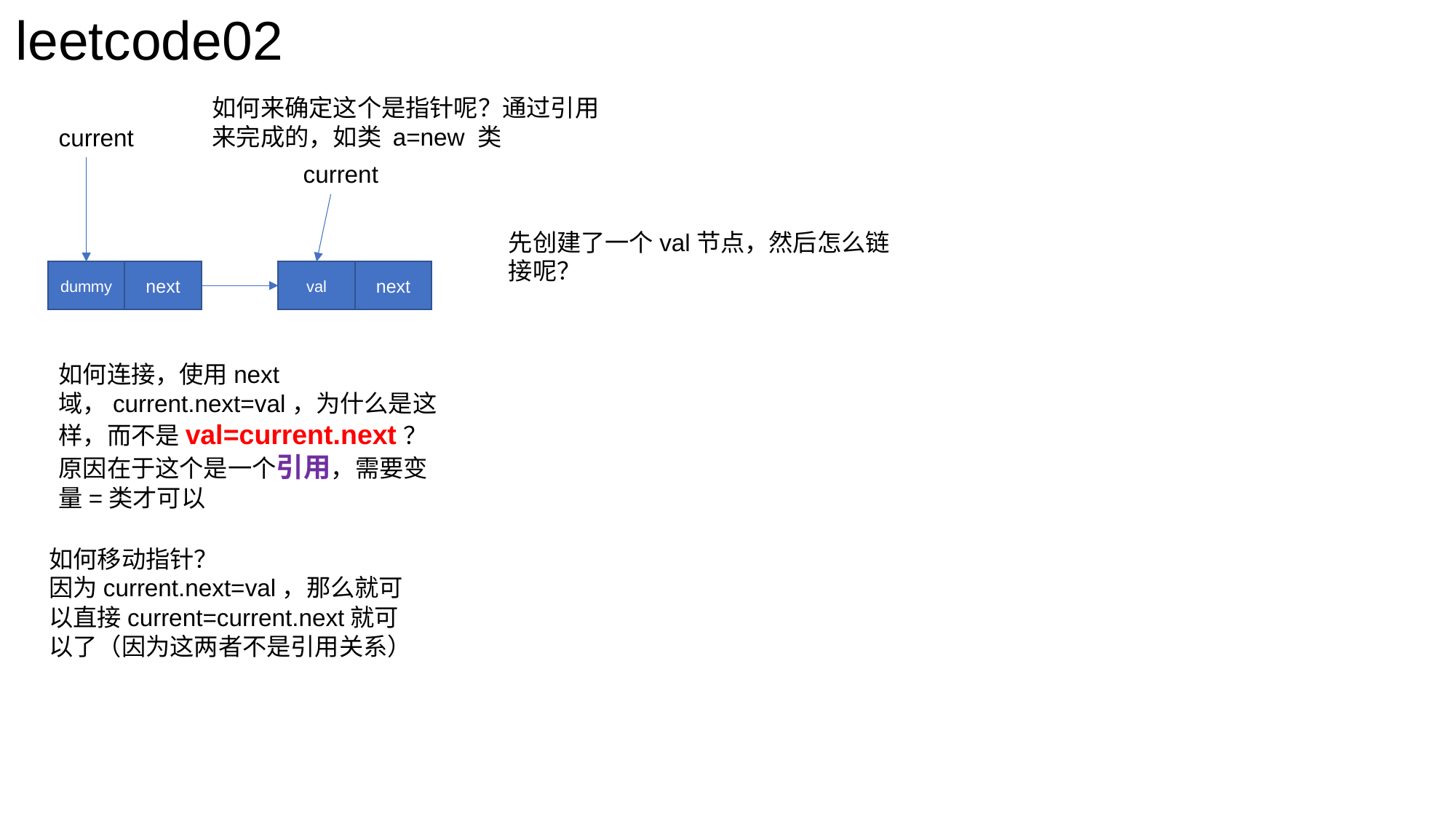

leetcode02
如何来确定这个是指针呢？通过引用来完成的，如类 a=new 类
current
current
先创建了一个val节点，然后怎么链接呢？
dummy
next
val
next
如何连接，使用next域，current.next=val，为什么是这样，而不是val=current.next？原因在于这个是一个引用，需要变量=类才可以
如何移动指针？
因为current.next=val，那么就可以直接current=current.next就可以了（因为这两者不是引用关系）